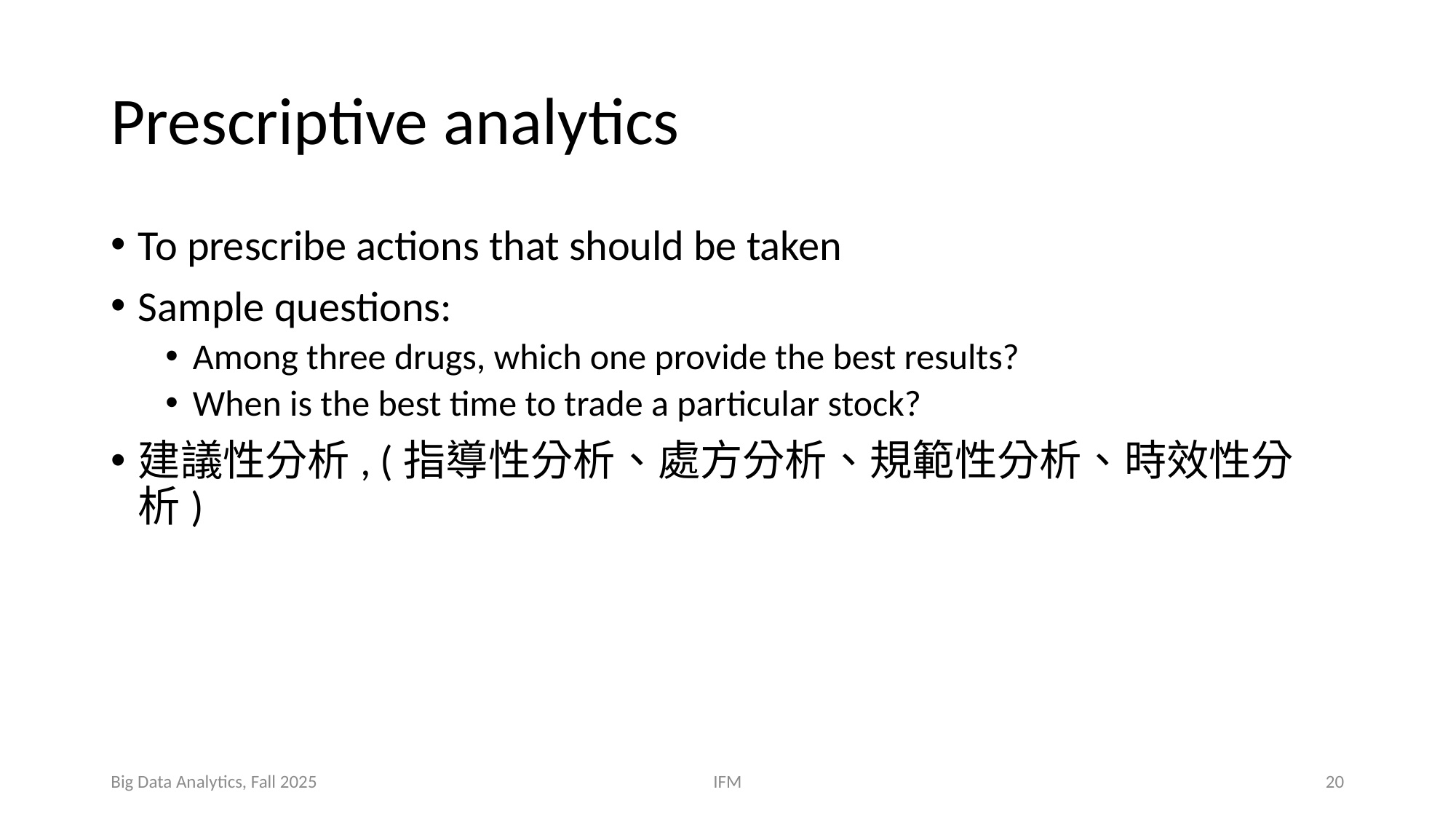

# Prescriptive analytics
To prescribe actions that should be taken
Sample questions:
Among three drugs, which one provide the best results?
When is the best time to trade a particular stock?
建議性分析, (指導性分析、處方分析、規範性分析、時效性分析)
Big Data Analytics, Fall 2025
IFM
20